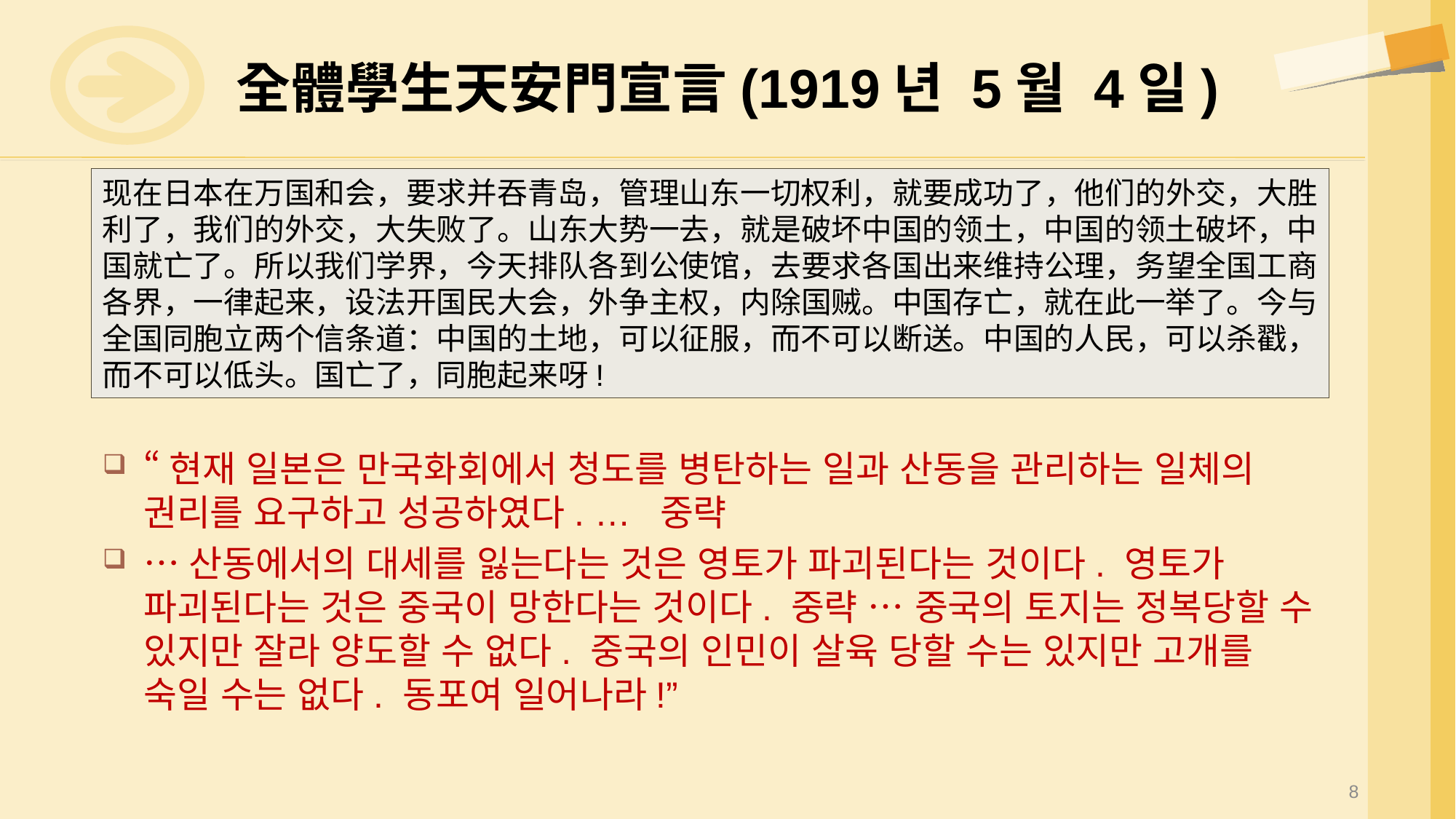

# 全體學生天安門宣言(1919년 5월 4일)
现在日本在万国和会，要求并吞青岛，管理山东一切权利，就要成功了，他们的外交，大胜利了，我们的外交，大失败了。山东大势一去，就是破坏中国的领土，中国的领土破坏，中国就亡了。所以我们学界，今天排队各到公使馆，去要求各国出来维持公理，务望全国工商各界，一律起来，设法开国民大会，外争主权，内除国贼。中国存亡，就在此一举了。今与全国同胞立两个信条道：中国的土地，可以征服，而不可以断送。中国的人民，可以杀戳，而不可以低头。国亡了，同胞起来呀!
“현재 일본은 만국화회에서 청도를 병탄하는 일과 산동을 관리하는 일체의 권리를 요구하고 성공하였다. …  중략
…산동에서의 대세를 잃는다는 것은 영토가 파괴된다는 것이다. 영토가 파괴된다는 것은 중국이 망한다는 것이다. 중략 … 중국의 토지는 정복당할 수 있지만 잘라 양도할 수 없다. 중국의 인민이 살육 당할 수는 있지만 고개를 숙일 수는 없다. 동포여 일어나라!”
8